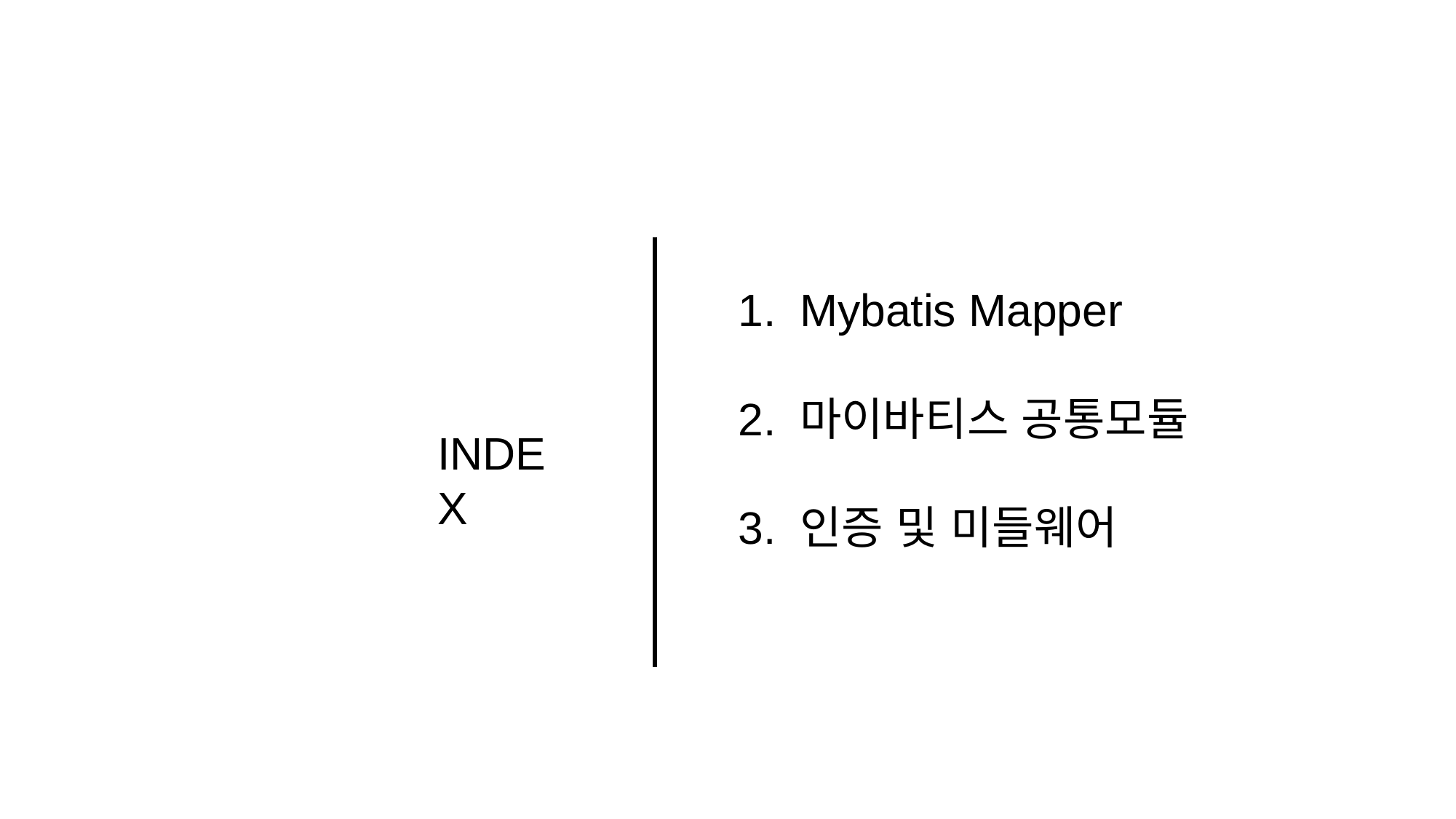

Mybatis Mapper

마이바티스 공통모듈

인증 및 미들웨어
INDEX